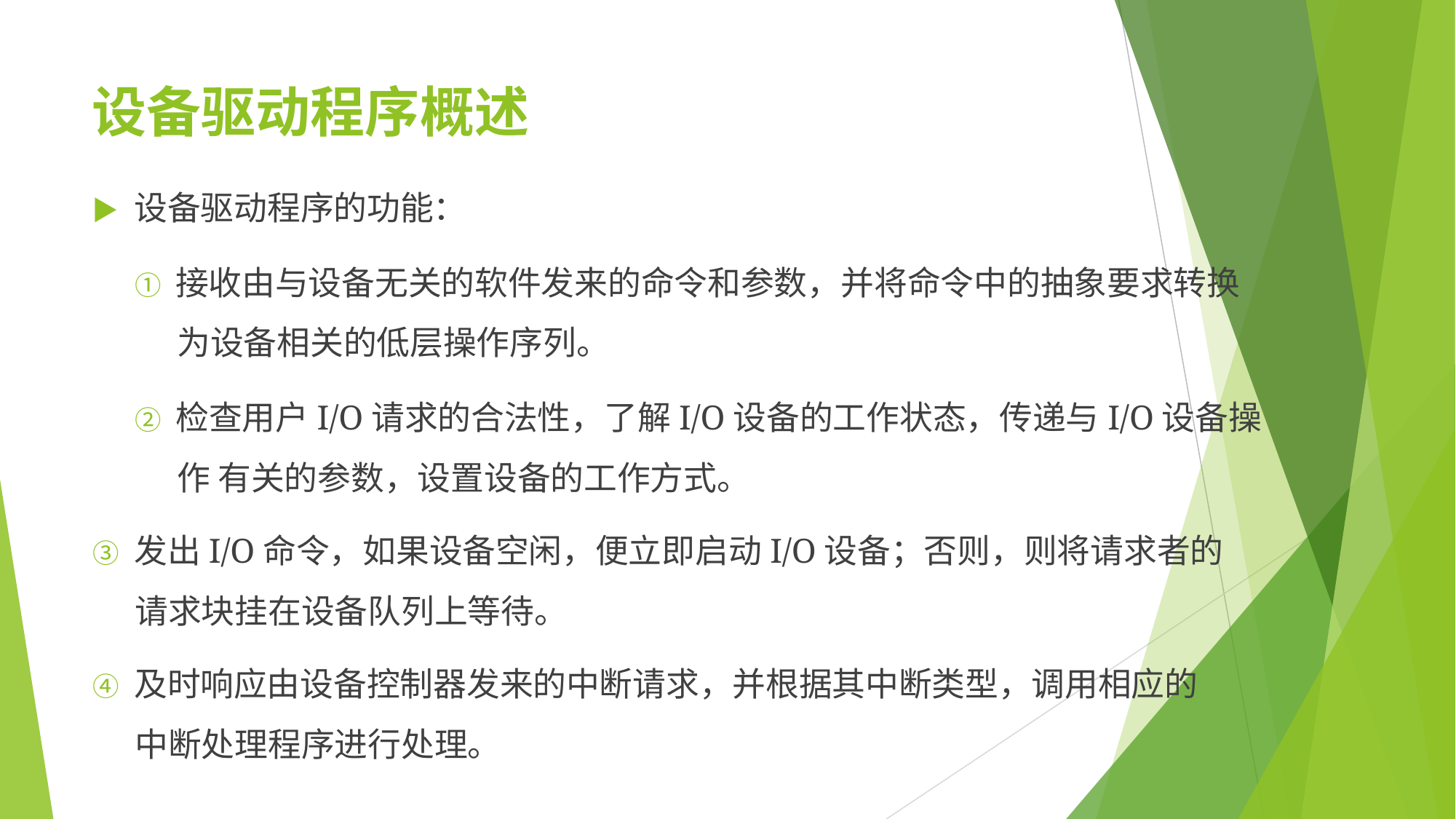

# 设备驱动程序概述
▶	设备驱动程序的功能：
① 接收由与设备无关的软件发来的命令和参数，并将命令中的抽象要求转换 为设备相关的低层操作序列。
② 检查用户I/O请求的合法性，了解I/O设备的工作状态，传递与I/O设备操作 有关的参数，设置设备的工作方式。

③ 发出I/O命令，如果设备空闲，便立即启动I/O设备；否则，则将请求者的
请求块挂在设备队列上等待。

④ 及时响应由设备控制器发来的中断请求，并根据其中断类型，调用相应的
中断处理程序进行处理。